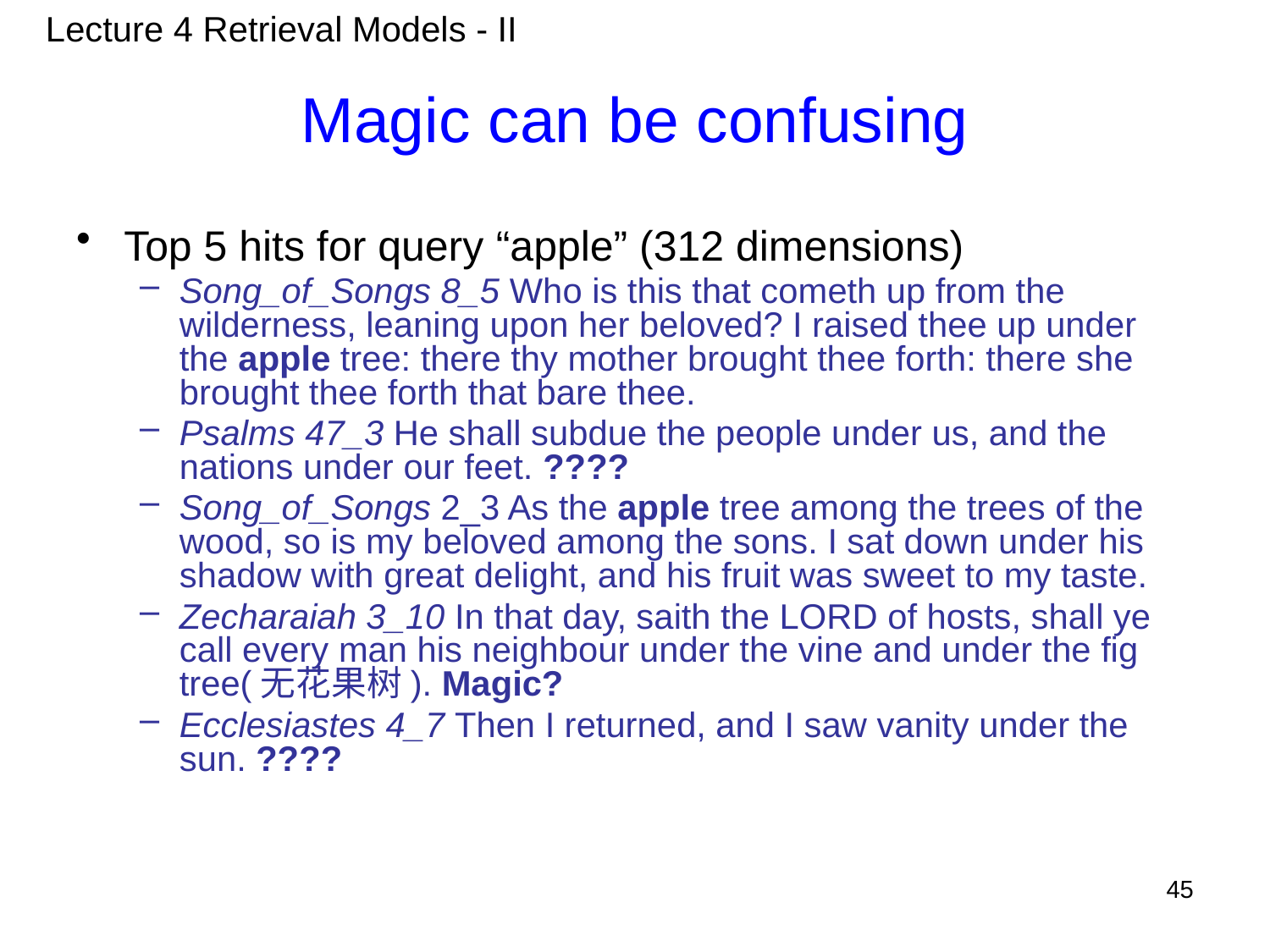

Lecture 4 Retrieval Models - II
# Magic can be confusing
Top 5 hits for query “apple” (312 dimensions)
Song_of_Songs 8_5 Who is this that cometh up from the wilderness, leaning upon her beloved? I raised thee up under the apple tree: there thy mother brought thee forth: there she brought thee forth that bare thee.
Psalms 47_3 He shall subdue the people under us, and the nations under our feet. ????
Song_of_Songs 2_3 As the apple tree among the trees of the wood, so is my beloved among the sons. I sat down under his shadow with great delight, and his fruit was sweet to my taste.
Zecharaiah 3_10 In that day, saith the LORD of hosts, shall ye call every man his neighbour under the vine and under the fig tree(无花果树). Magic?
Ecclesiastes 4_7 Then I returned, and I saw vanity under the sun. ????
45